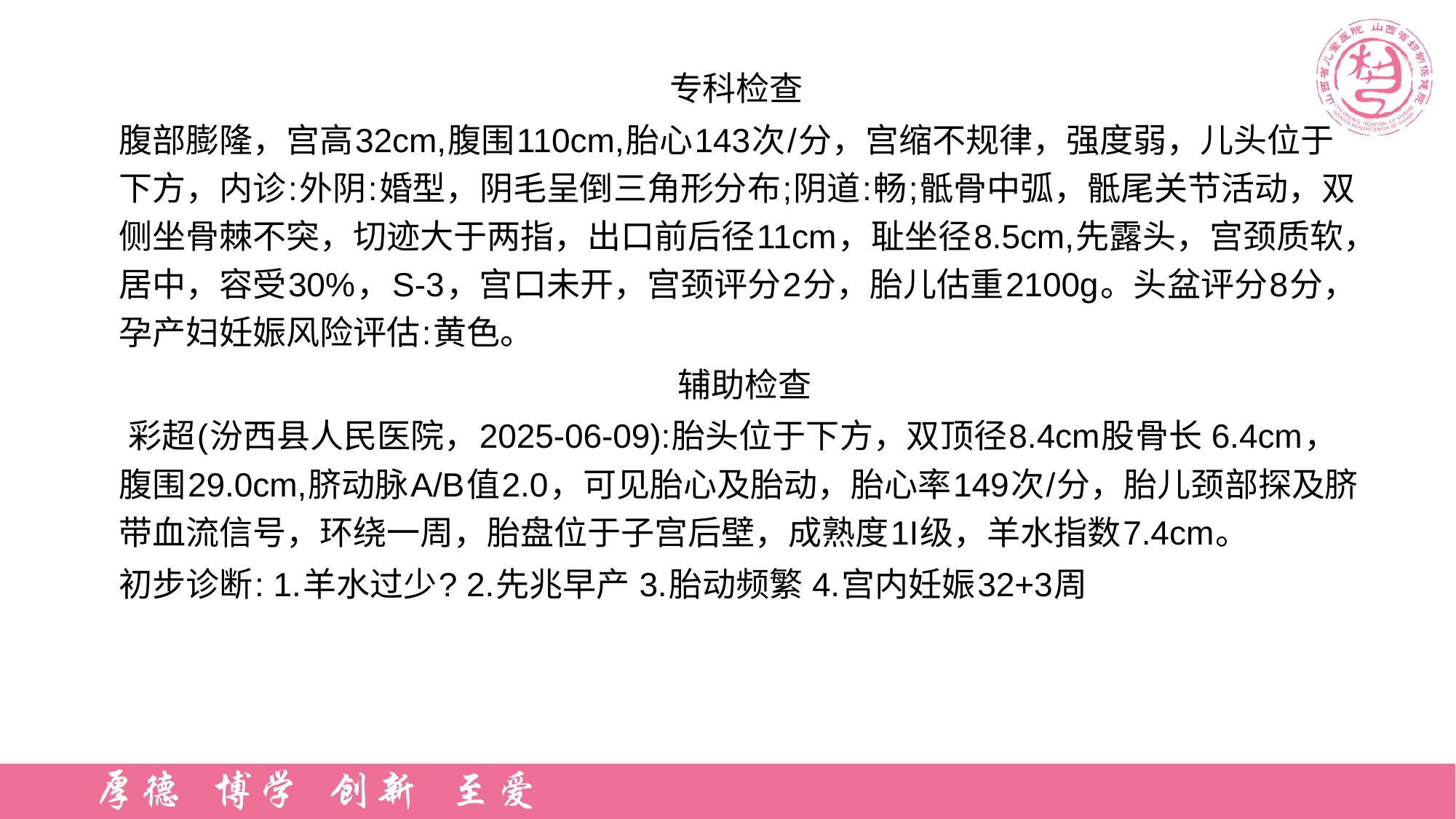

专科检查
腹部膨隆，宫高32cm,腹围110cm,胎心143次/分，宫缩不规律，强度弱，儿头位于下方，内诊:外阴:婚型，阴毛呈倒三角形分布;阴道:畅;骶骨中弧，骶尾关节活动，双侧坐骨棘不突，切迹大于两指，出口前后径11cm，耻坐径8.5cm,先露头，宫颈质软，居中，容受30%，S-3，宫口未开，宫颈评分2分，胎儿估重2100g。头盆评分8分，孕产妇妊娠风险评估:黄色。
 辅助检查
 彩超(汾西县人民医院，2025-06-09):胎头位于下方，双顶径8.4cm股骨长 6.4cm，腹围29.0cm,脐动脉A/B值2.0，可见胎心及胎动，胎心率149次/分，胎儿颈部探及脐带血流信号，环绕一周，胎盘位于子宫后壁，成熟度1I级，羊水指数7.4cm。
初步诊断: 1.羊水过少? 2.先兆早产 3.胎动频繁 4.宫内妊娠32+3周